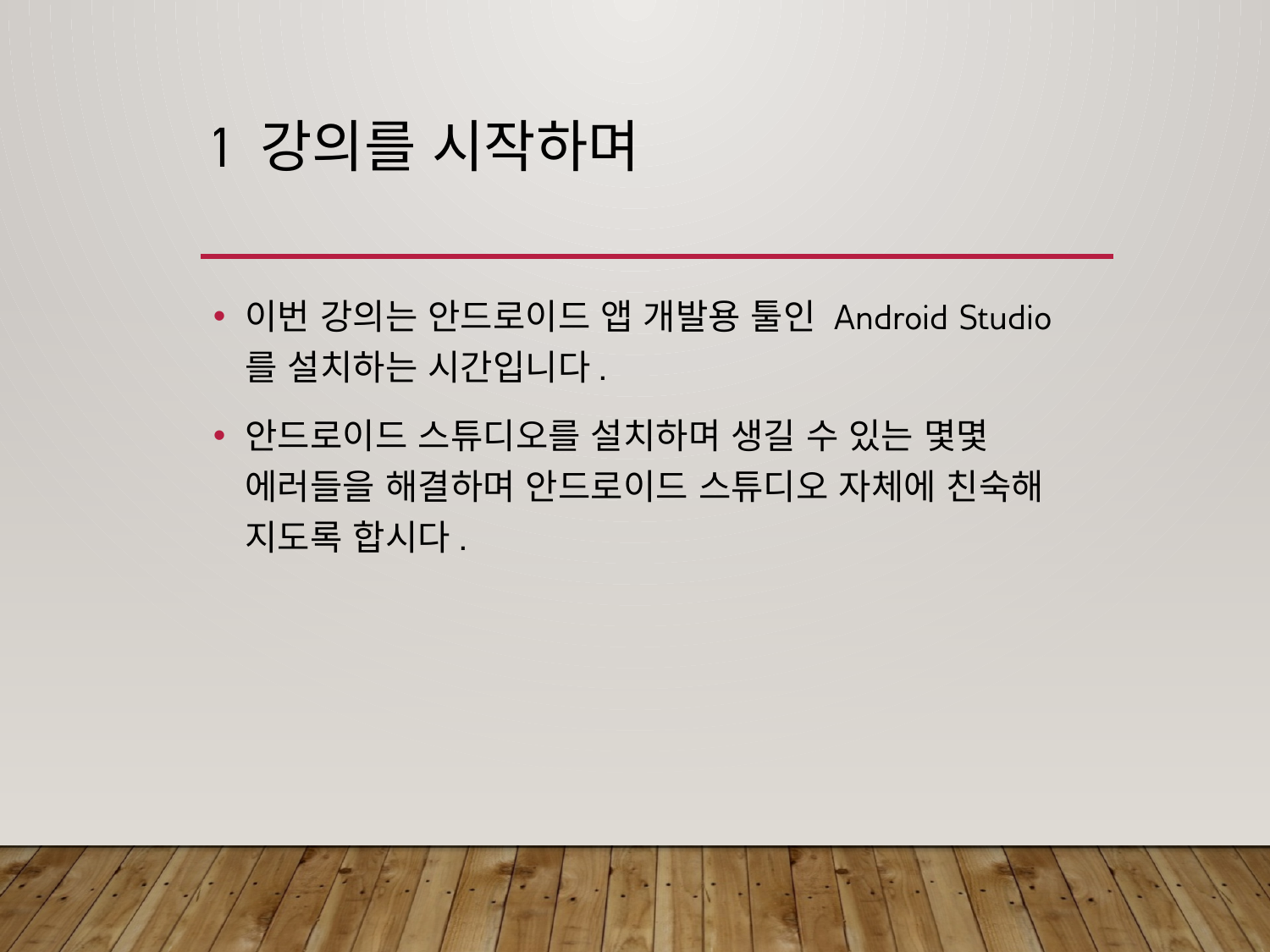

# 1 강의를 시작하며
이번 강의는 안드로이드 앱 개발용 툴인 Android Studio 를 설치하는 시간입니다.
안드로이드 스튜디오를 설치하며 생길 수 있는 몇몇 에러들을 해결하며 안드로이드 스튜디오 자체에 친숙해 지도록 합시다.